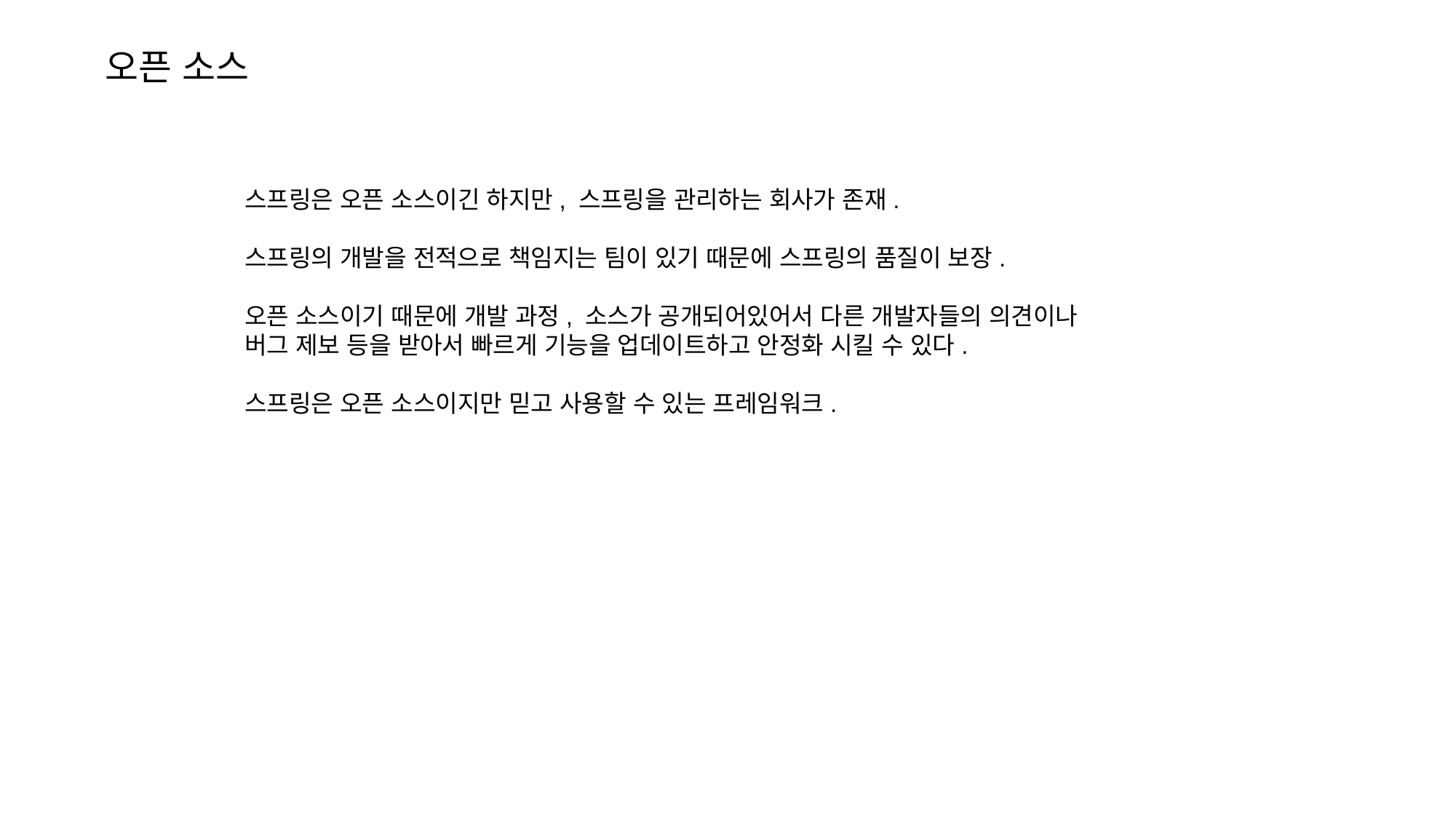

오픈 소스
스프링은 오픈 소스이긴 하지만, 스프링을 관리하는 회사가 존재.

스프링의 개발을 전적으로 책임지는 팀이 있기 때문에 스프링의 품질이 보장.

오픈 소스이기 때문에 개발 과정, 소스가 공개되어있어서 다른 개발자들의 의견이나 버그 제보 등을 받아서 빠르게 기능을 업데이트하고 안정화 시킬 수 있다.

스프링은 오픈 소스이지만 믿고 사용할 수 있는 프레임워크.